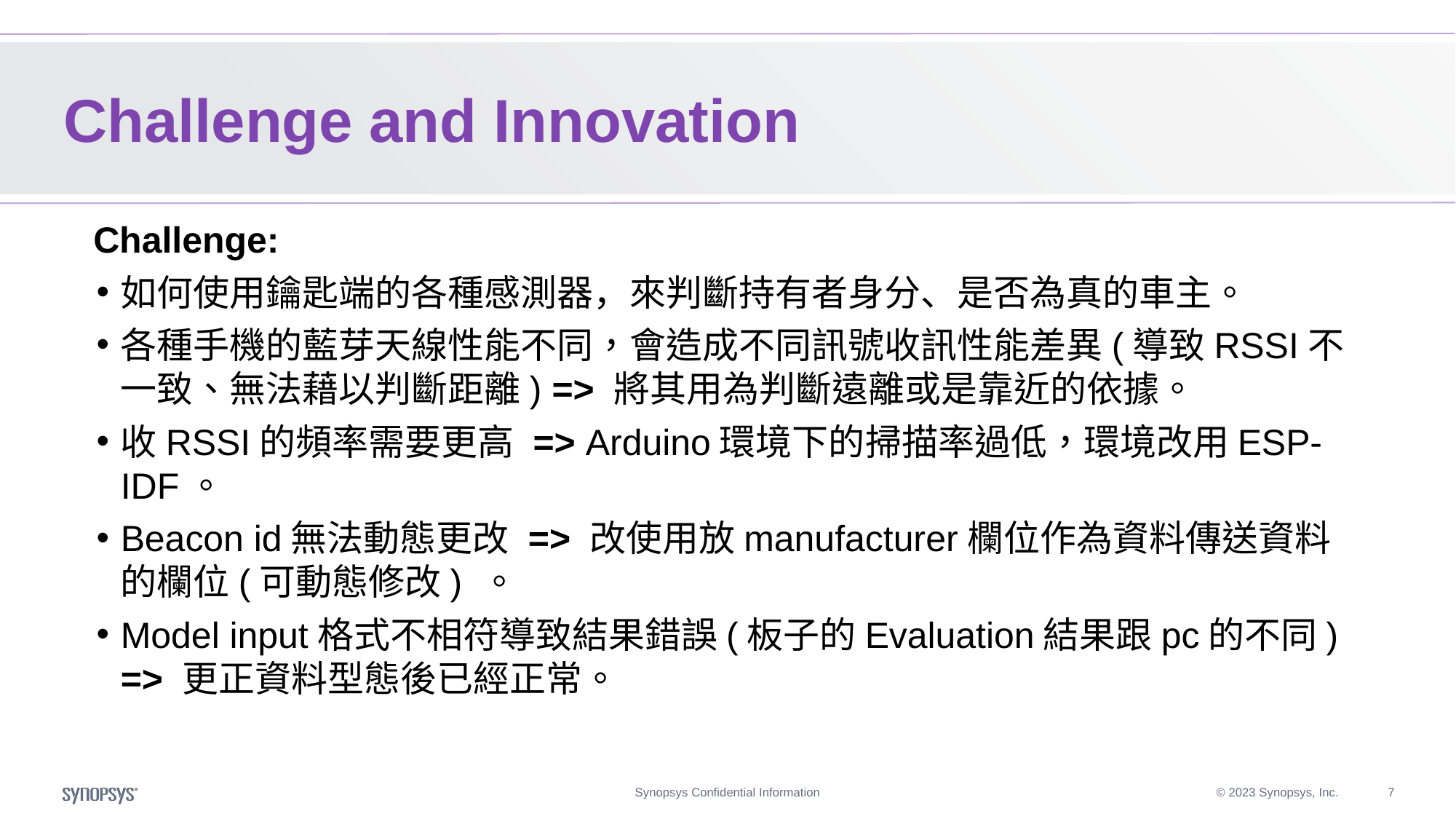

# Challenge and Innovation
Challenge:
如何使用鑰匙端的各種感測器，來判斷持有者身分、是否為真的車主。
各種手機的藍芽天線性能不同，會造成不同訊號收訊性能差異(導致RSSI不一致、無法藉以判斷距離) => 將其用為判斷遠離或是靠近的依據。
收RSSI的頻率需要更高 => Arduino環境下的掃描率過低，環境改用ESP-IDF。
Beacon id無法動態更改 => 改使用放manufacturer欄位作為資料傳送資料的欄位(可動態修改) 。
Model input格式不相符導致結果錯誤(板子的Evaluation結果跟pc的不同) => 更正資料型態後已經正常。